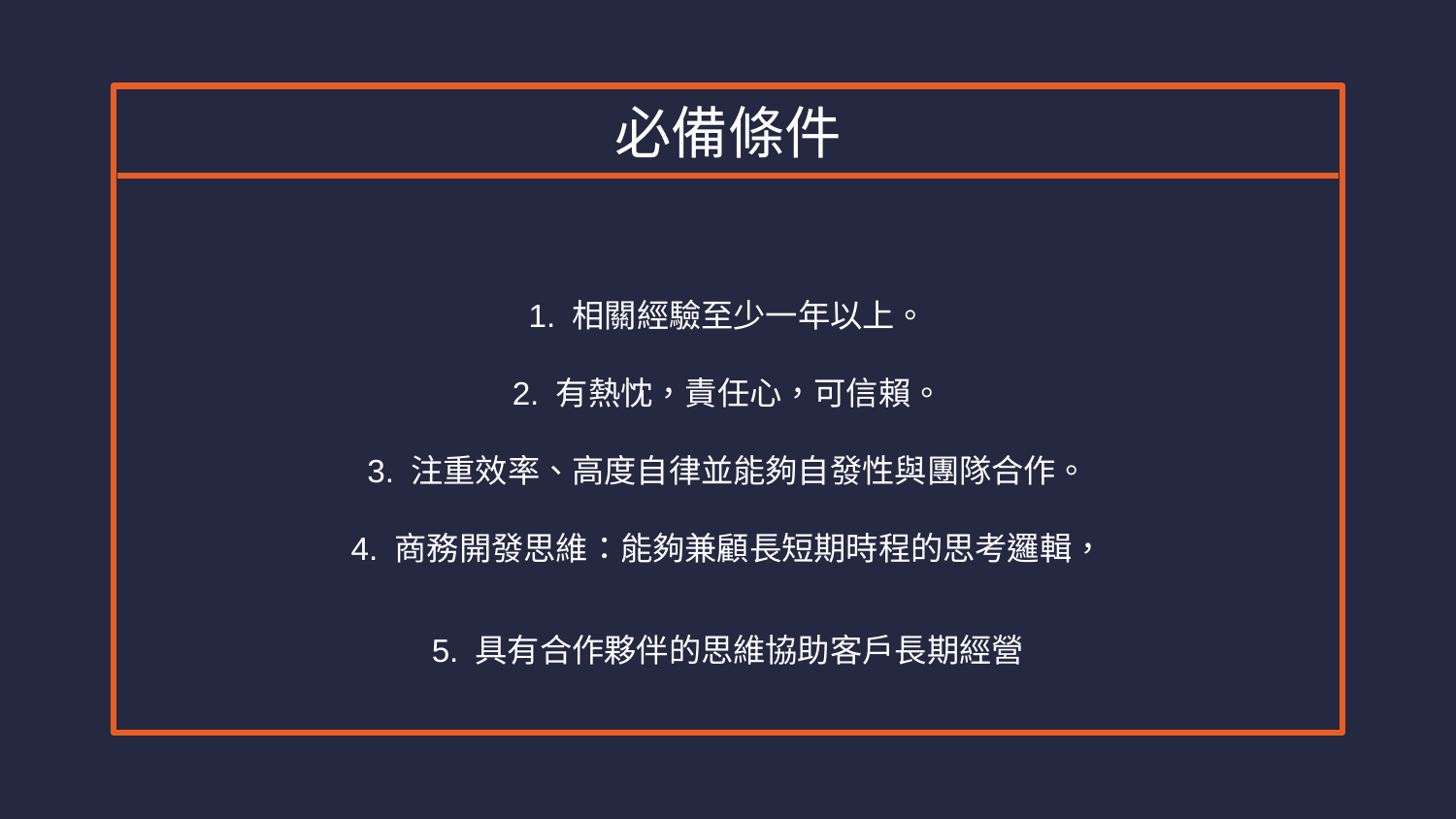

# 必備條件
﻿﻿1. 相關經驗至少一年以上。
﻿2. 有熱忱，責任心，可信賴。
﻿3. 注重效率、高度自律並能夠自發性與團隊合作。
﻿4. 商務開發思維：能夠兼顧長短期時程的思考邏輯，
5. 具有合作夥伴的思維協助客戶長期經營